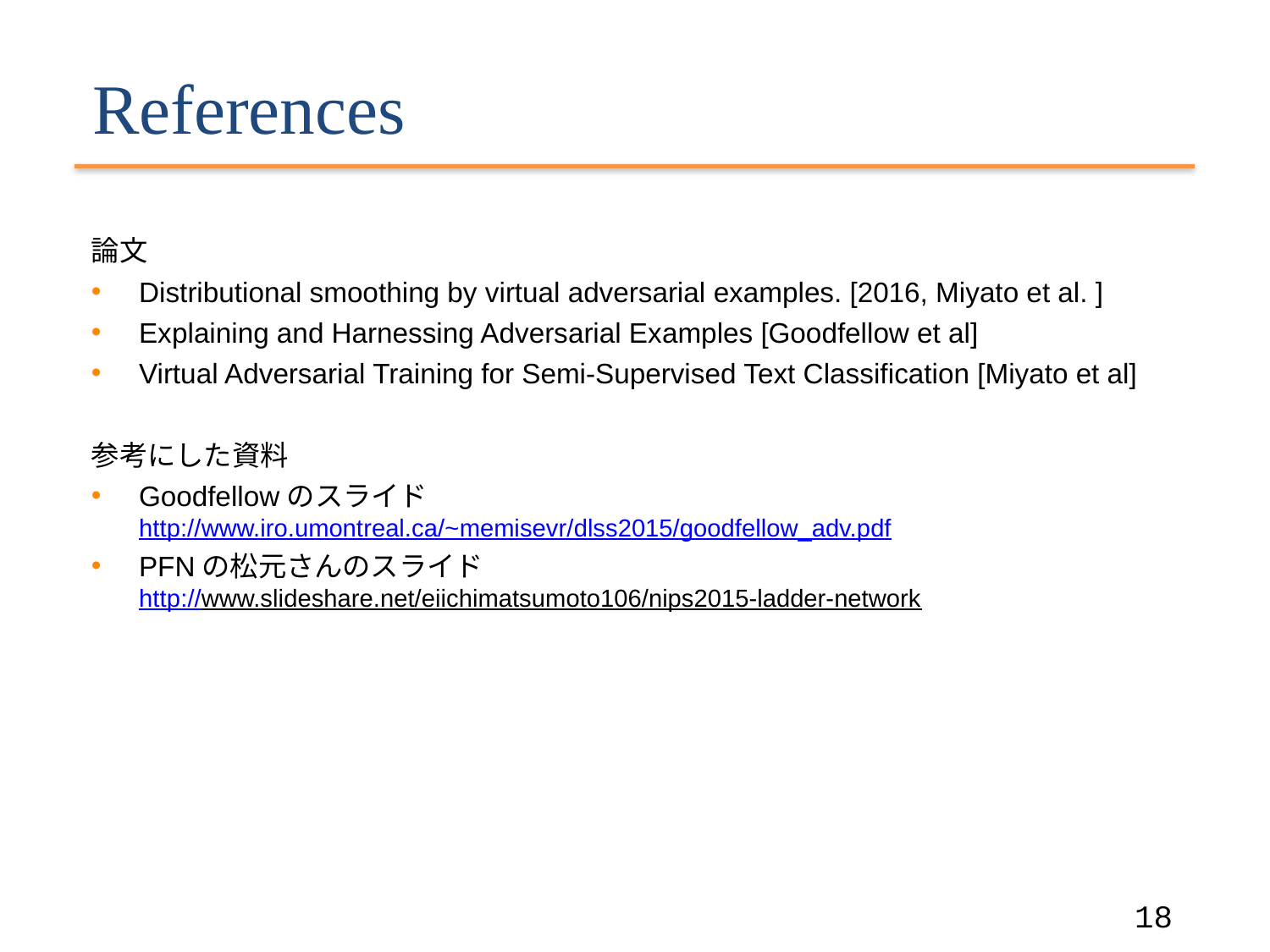

# References

論文
Distributional smoothing by virtual adversarial examples. [2016, Miyato et al. ]
Explaining and Harnessing Adversarial Examples [Goodfellow et al]
Virtual Adversarial Training for Semi-Supervised Text Classification [Miyato et al]

参考にした資料
Goodfellowのスライド
http://www.iro.umontreal.ca/~memisevr/dlss2015/goodfellow_adv.pdf
PFNの松元さんのスライド
http://www.slideshare.net/eiichimatsumoto106/nips2015-ladder-network
18